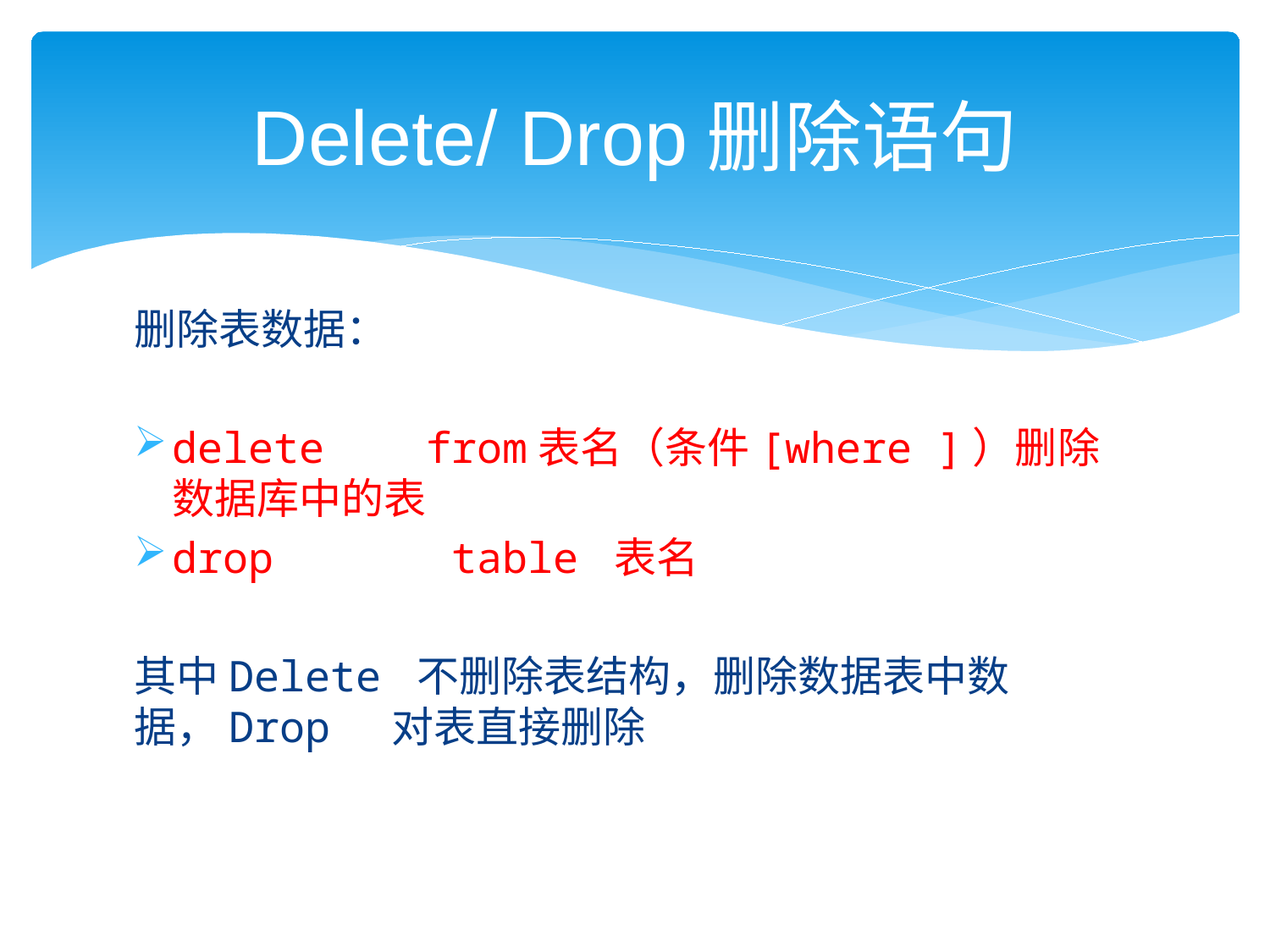

# Delete/ Drop删除语句
删除表数据：

delete    from表名（条件[where ]）删除数据库中的表
drop       table 表名

其中Delete 不删除表结构，删除数据表中数据，Drop  对表直接删除